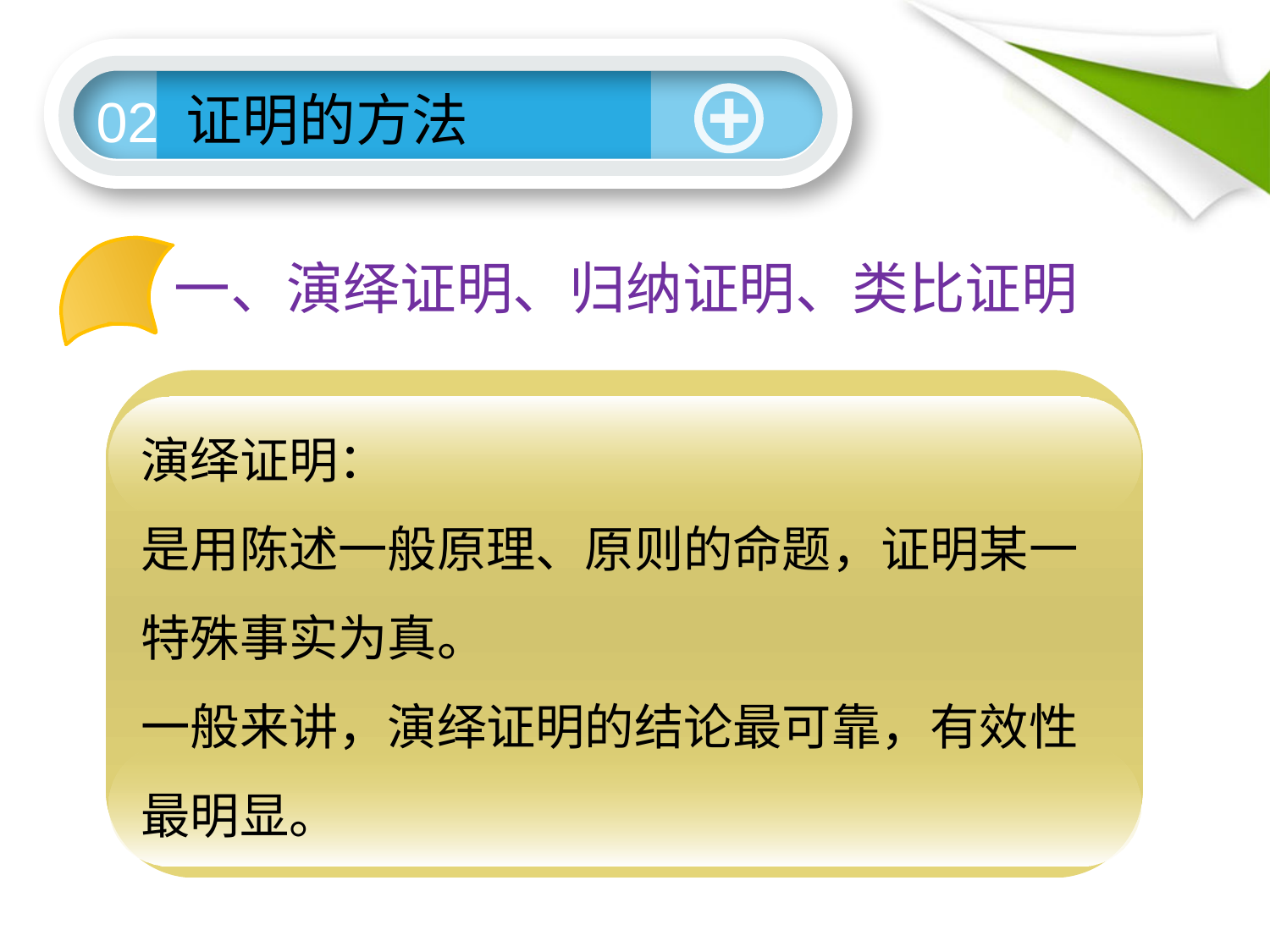

证明的方法
02

一、演绎证明、归纳证明、类比证明

A  —  B
B  —  A

演绎证明：
是用陈述一般原理、原则的命题，证明某一特殊事实为真。
一般来讲，演绎证明的结论最可靠，有效性最明显。